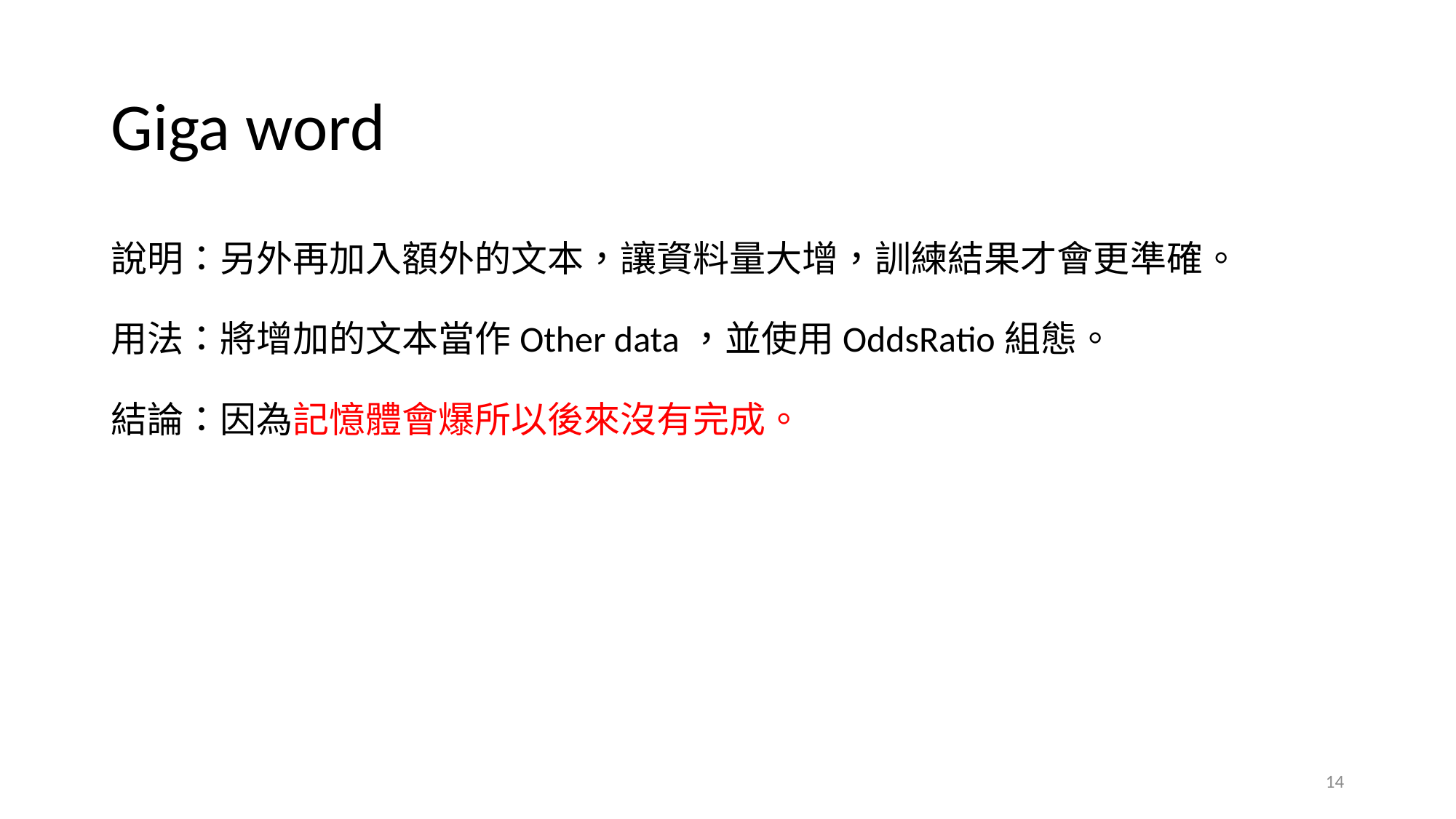

# Giga word
說明：另外再加入額外的文本，讓資料量大增，訓練結果才會更準確。
用法：將增加的文本當作Other data，並使用OddsRatio組態。
結論：因為記憶體會爆所以後來沒有完成。
14